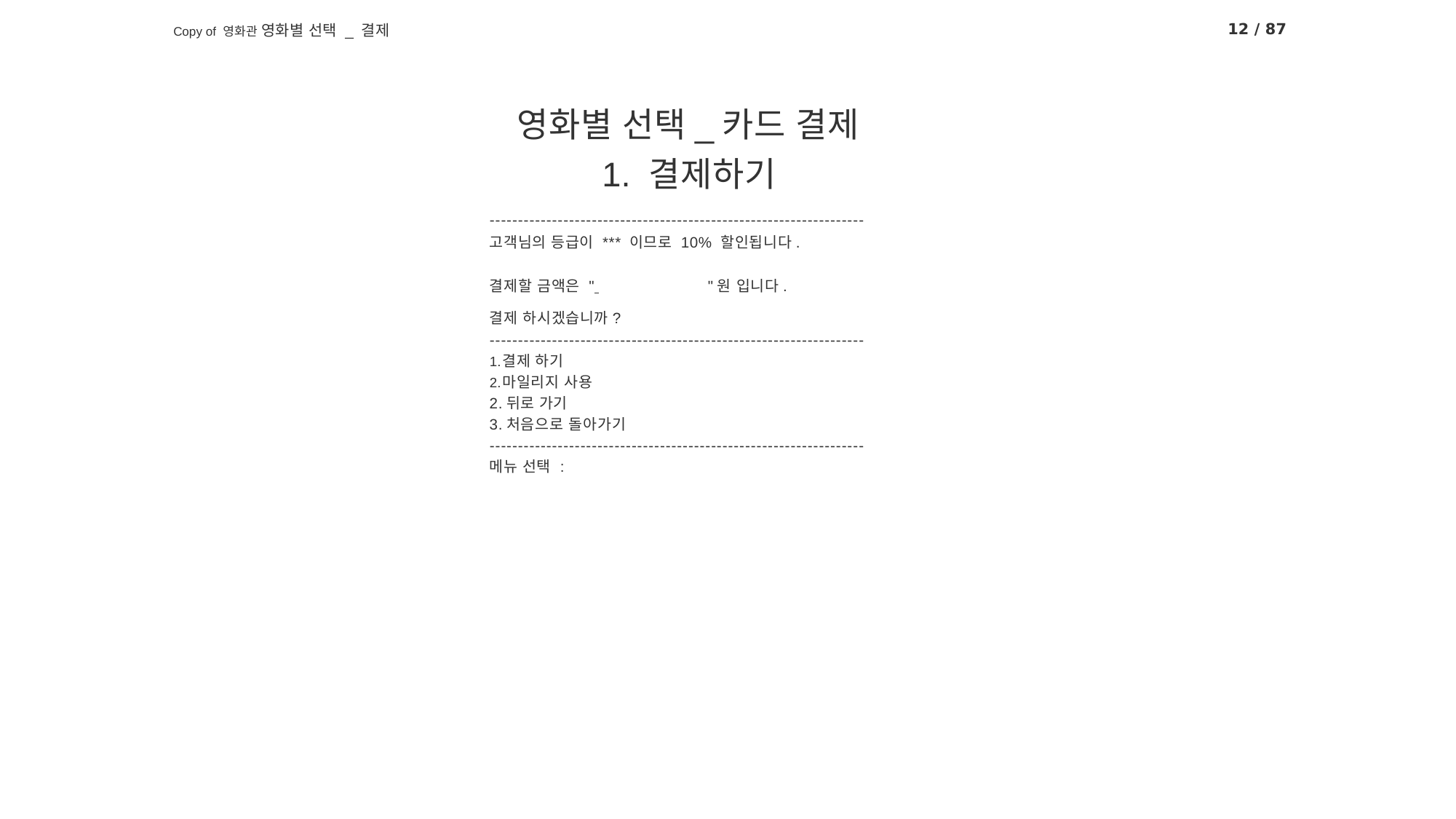

12 / 87
Copy of 영화관 영화별 선택 _ 결제
영화별 선택_카드 결제
1. 결제하기
------------------------------------------------------------------
고객님의 등급이 *** 이므로 10% 할인됩니다.

결제할 금액은 " 	"원 입니다.

결제 하시겠습니까?
------------------------------------------------------------------
결제 하기
마일리지 사용
2.뒤로 가기
3.처음으로 돌아가기
------------------------------------------------------------------
메뉴 선택 :